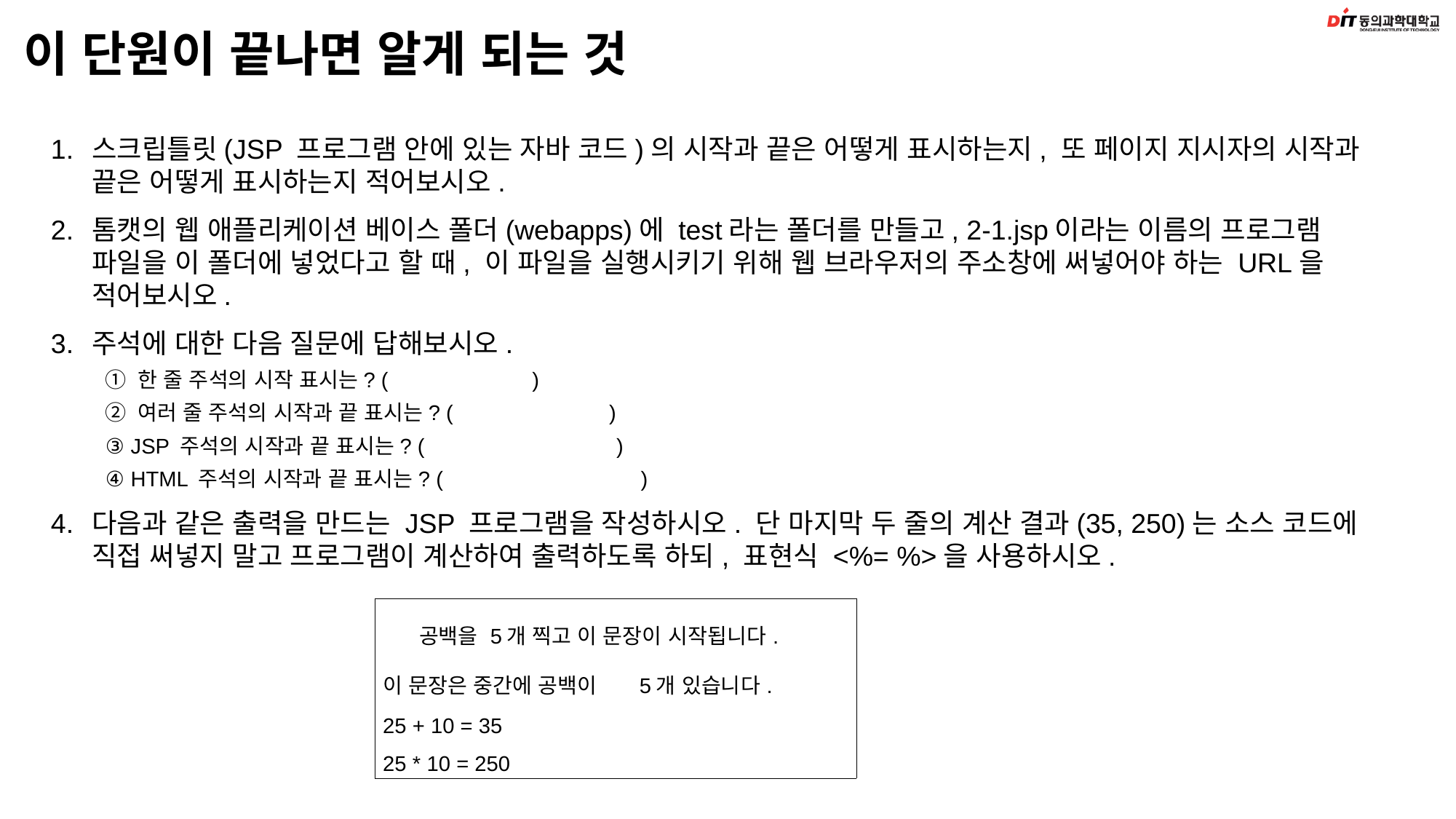

# 이 단원이 끝나면 알게 되는 것
스크립틀릿(JSP 프로그램 안에 있는 자바 코드)의 시작과 끝은 어떻게 표시하는지, 또 페이지 지시자의 시작과 끝은 어떻게 표시하는지 적어보시오.
톰캣의 웹 애플리케이션 베이스 폴더(webapps)에 test라는 폴더를 만들고, 2-1.jsp이라는 이름의 프로그램 파일을 이 폴더에 넣었다고 할 때, 이 파일을 실행시키기 위해 웹 브라우저의 주소창에 써넣어야 하는 URL을 적어보시오.
주석에 대한 다음 질문에 답해보시오.
① 한 줄 주석의 시작 표시는? (                        )
② 여러 줄 주석의 시작과 끝 표시는? (                          )
③ JSP 주석의 시작과 끝 표시는? (                                )
④ HTML 주석의 시작과 끝 표시는? (                                 )
다음과 같은 출력을 만드는 JSP 프로그램을 작성하시오. 단 마지막 두 줄의 계산 결과(35, 250)는 소스 코드에 직접 써넣지 말고 프로그램이 계산하여 출력하도록 하되, 표현식 <%= %>을 사용하시오.

| 공백을 5개 찍고 이 문장이 시작됩니다. 이 문장은 중간에 공백이 5개 있습니다. 25 + 10 = 35 25 \* 10 = 250 |
| --- |